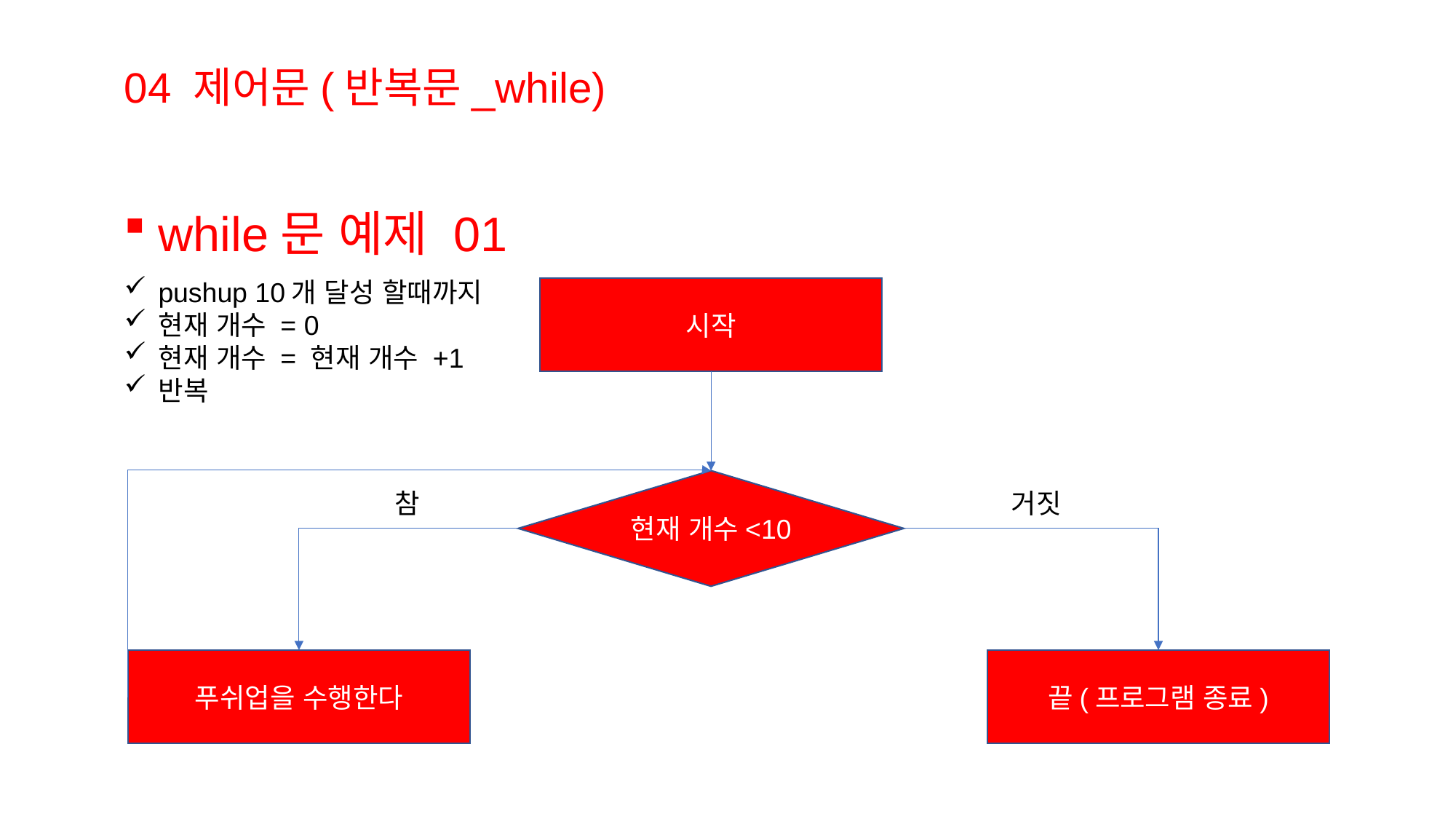

04 제어문(반복문_while)
while문 예제 01
pushup 10개 달성 할때까지
현재 개수 = 0
현재 개수 = 현재 개수 +1
반복
시작
현재 개수<10
참
거짓
푸쉬업을 수행한다
끝(프로그램 종료)